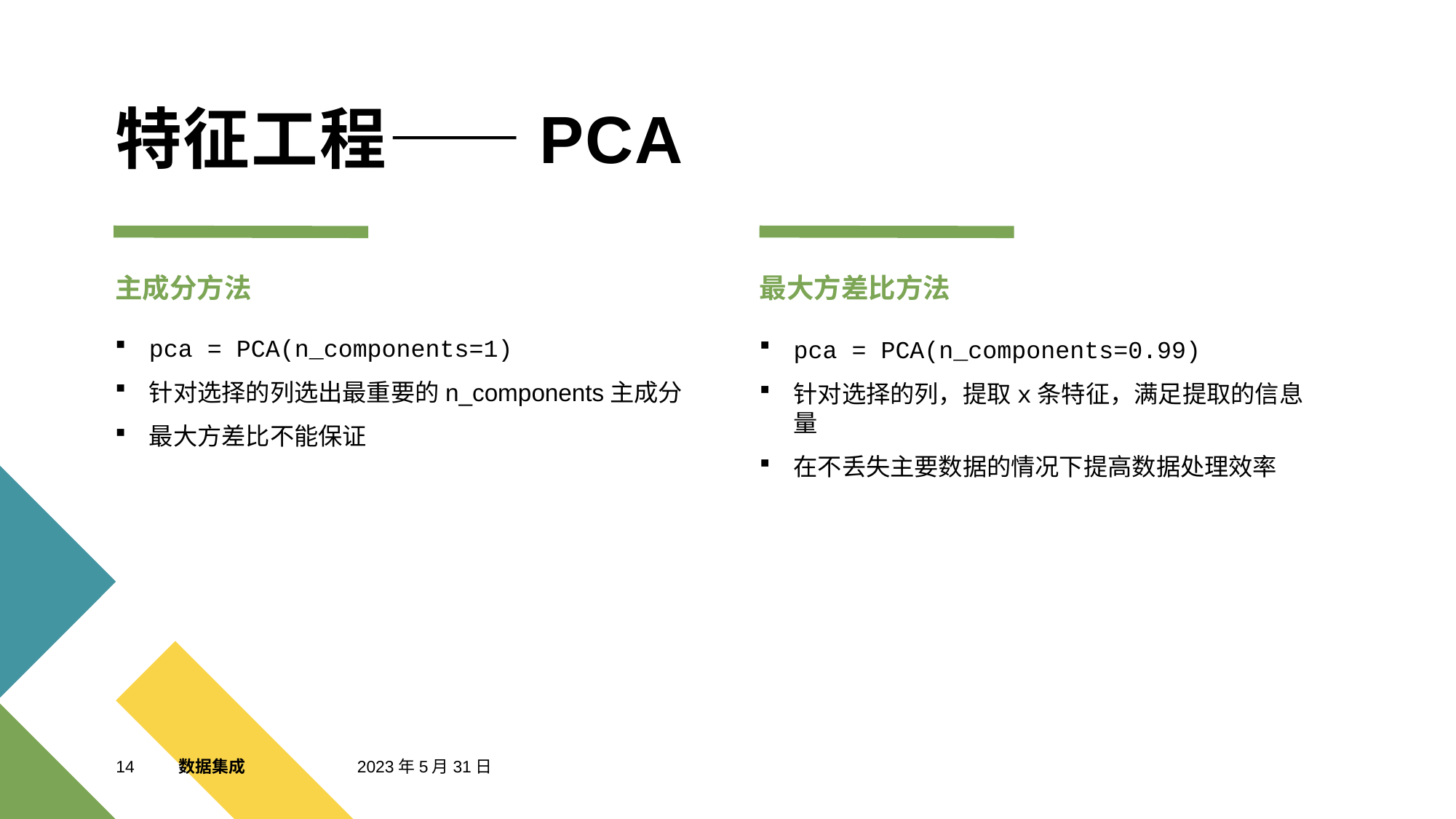

# 特征工程——PCA
主成分方法
最大方差比方法
pca = PCA(n_components=1)
针对选择的列选出最重要的n_components主成分
最大方差比不能保证
pca = PCA(n_components=0.99)
针对选择的列，提取x条特征，满足提取的信息量
在不丢失主要数据的情况下提高数据处理效率

14
数据集成
2023年5月31日